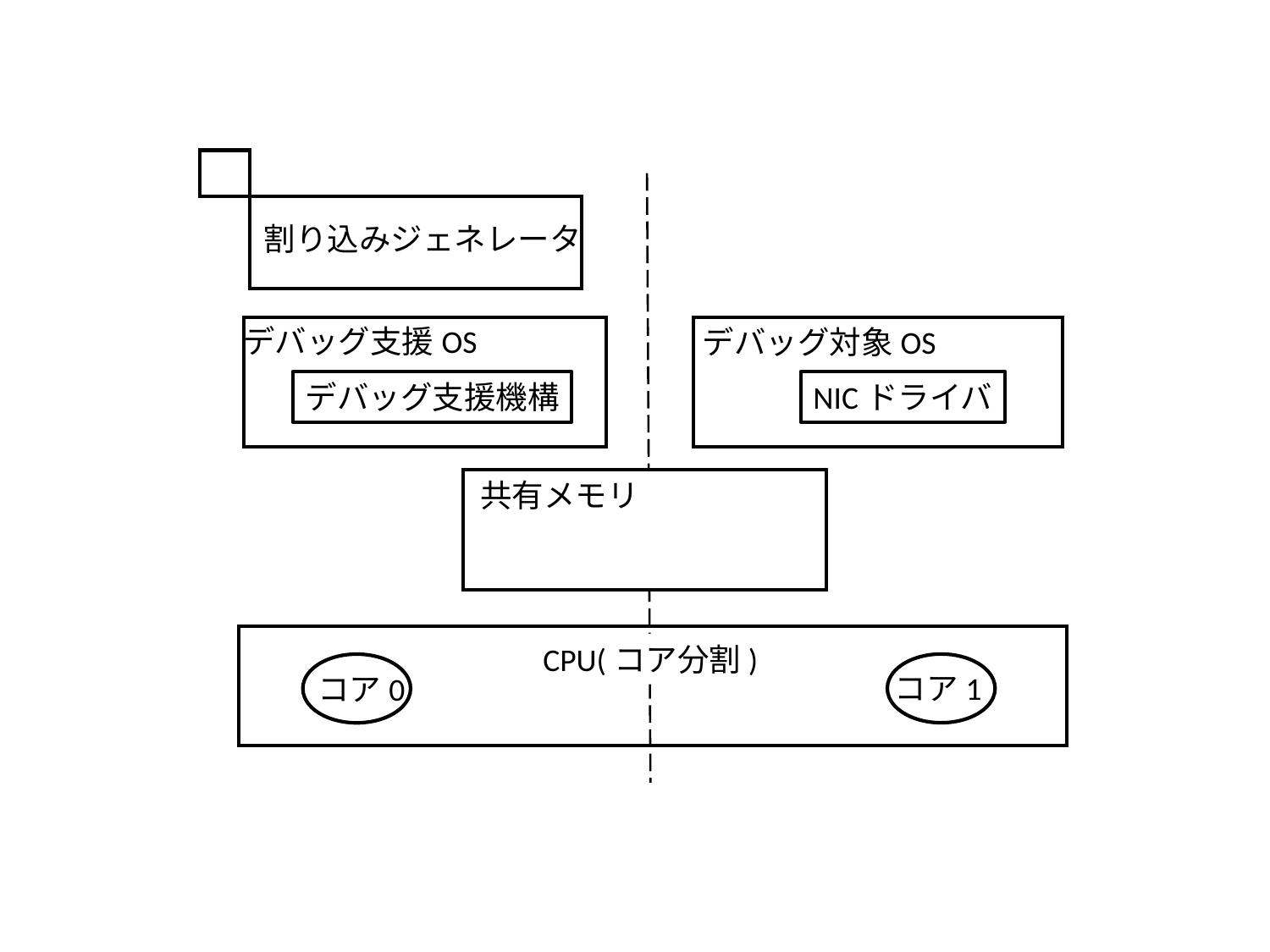

割り込みジェネレータ
デバッグ支援OS

デバッグ支援機構
デバッグ対象OS

NICドライバ
共有メモリ

CPU(コア分割)

コア1

コア0